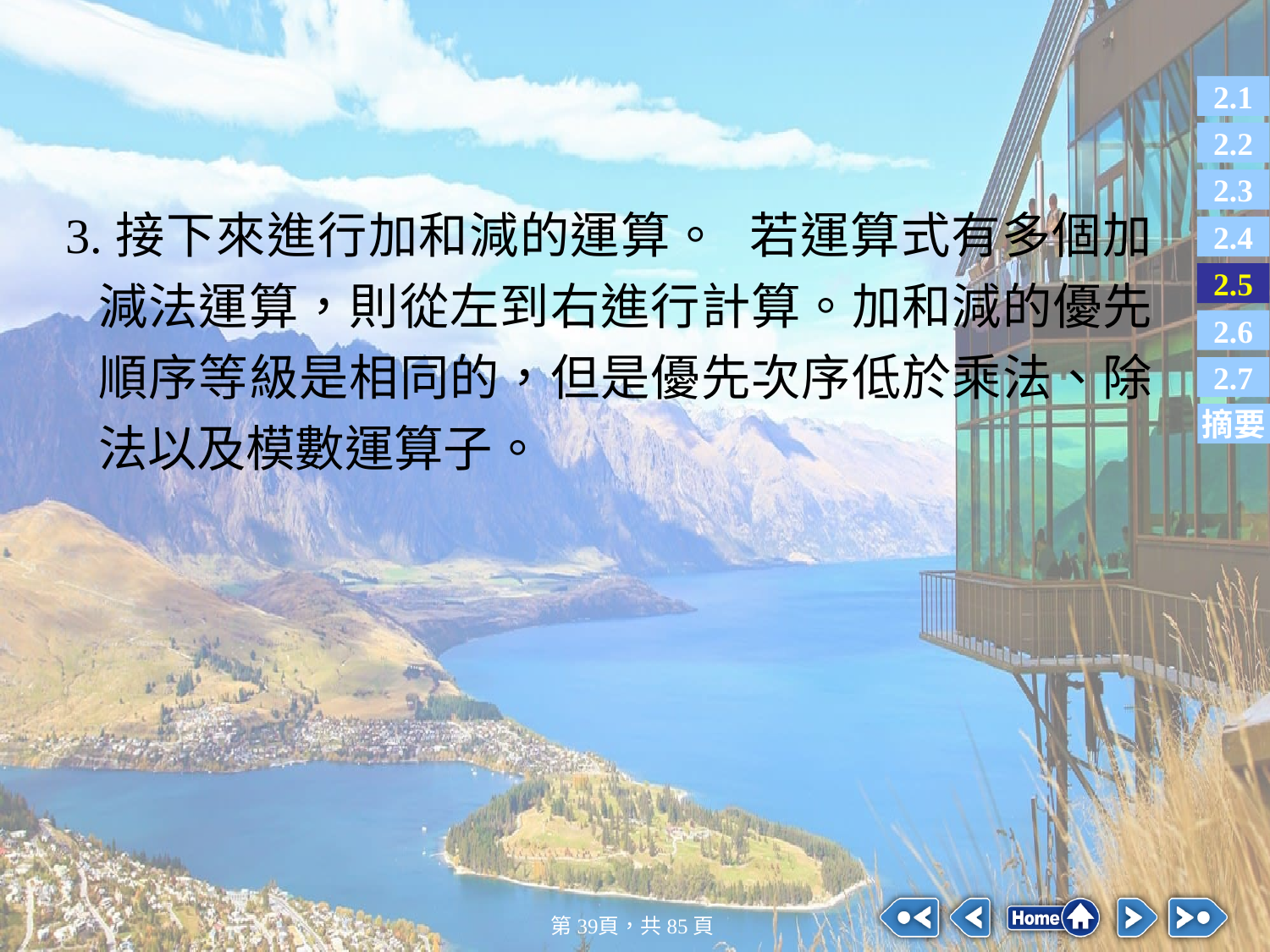

#
3.接下來進行加和減的運算。	若運算式有多個加減法運算，則從左到右進行計算。加和減的優先順序等級是相同的，但是優先次序低於乘法、除法以及模數運算子。